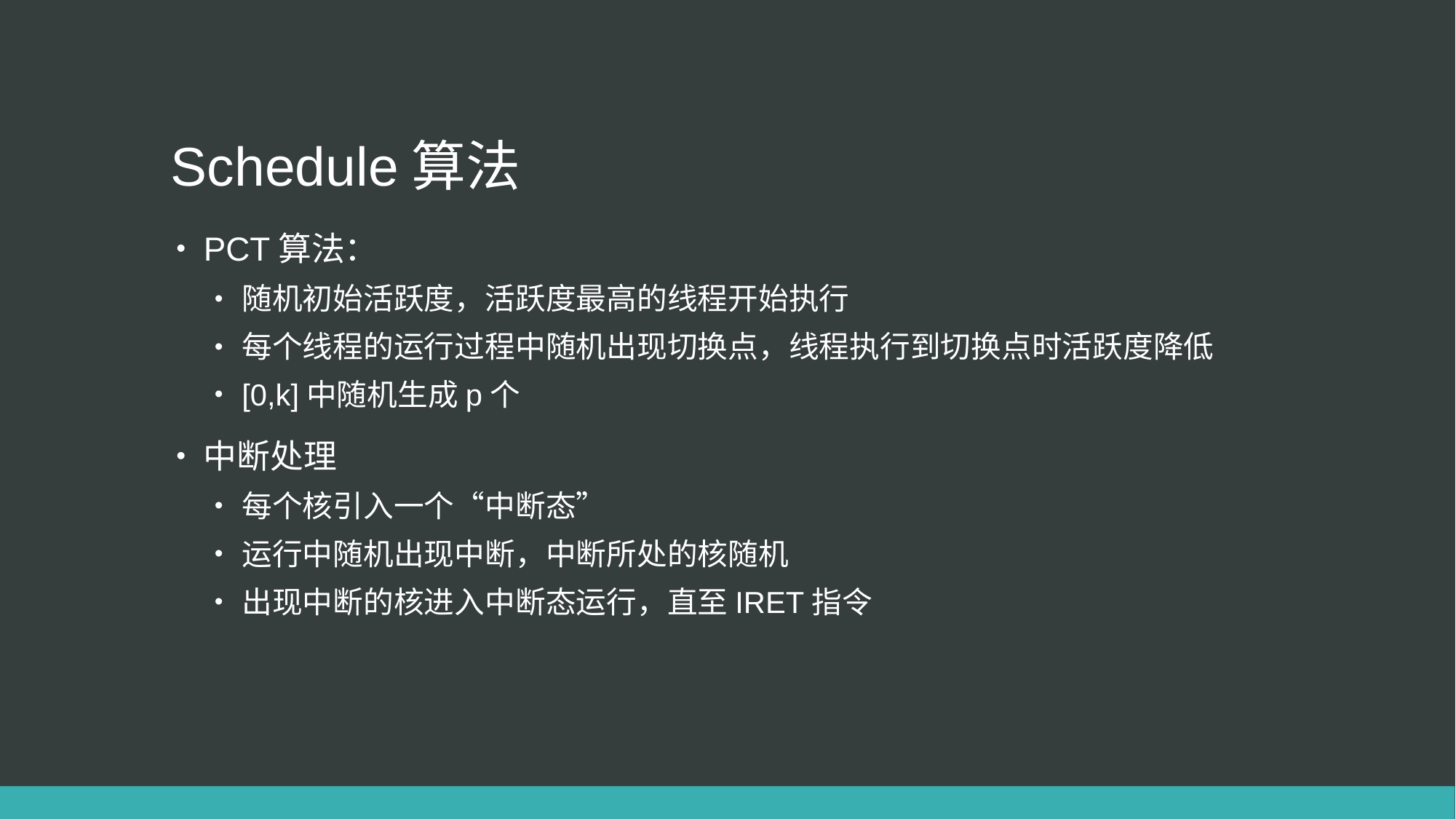

# Schedule算法
PCT算法：
随机初始活跃度，活跃度最高的线程开始执行
每个线程的运行过程中随机出现切换点，线程执行到切换点时活跃度降低
[0,k]中随机生成p个
中断处理
每个核引入一个“中断态”
运行中随机出现中断，中断所处的核随机
出现中断的核进入中断态运行，直至IRET指令